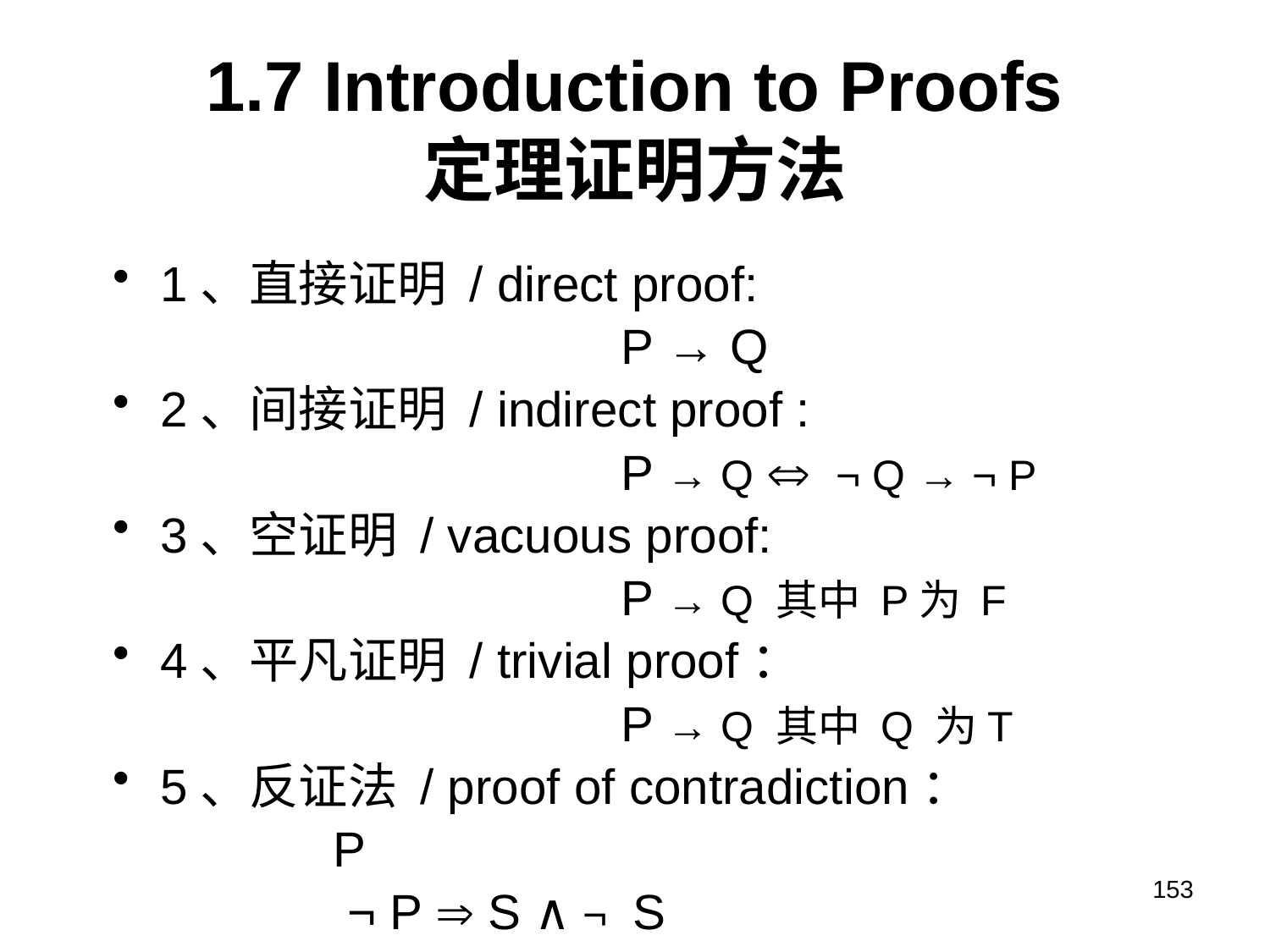

# 1.7 Introduction to Proofs 定理证明方法
1、直接证明 / direct proof:
				P → Q
2、间接证明 / indirect proof :
				P → Q ⇔ ¬ Q → ¬ P
3、空证明 / vacuous proof:
				P → Q 其中 P为 F
4、平凡证明 / trivial proof：
				P → Q 其中 Q 为T
5、反证法 / proof of contradiction：
                P
                 ¬ P ⇒ S ∧ ¬  S

153